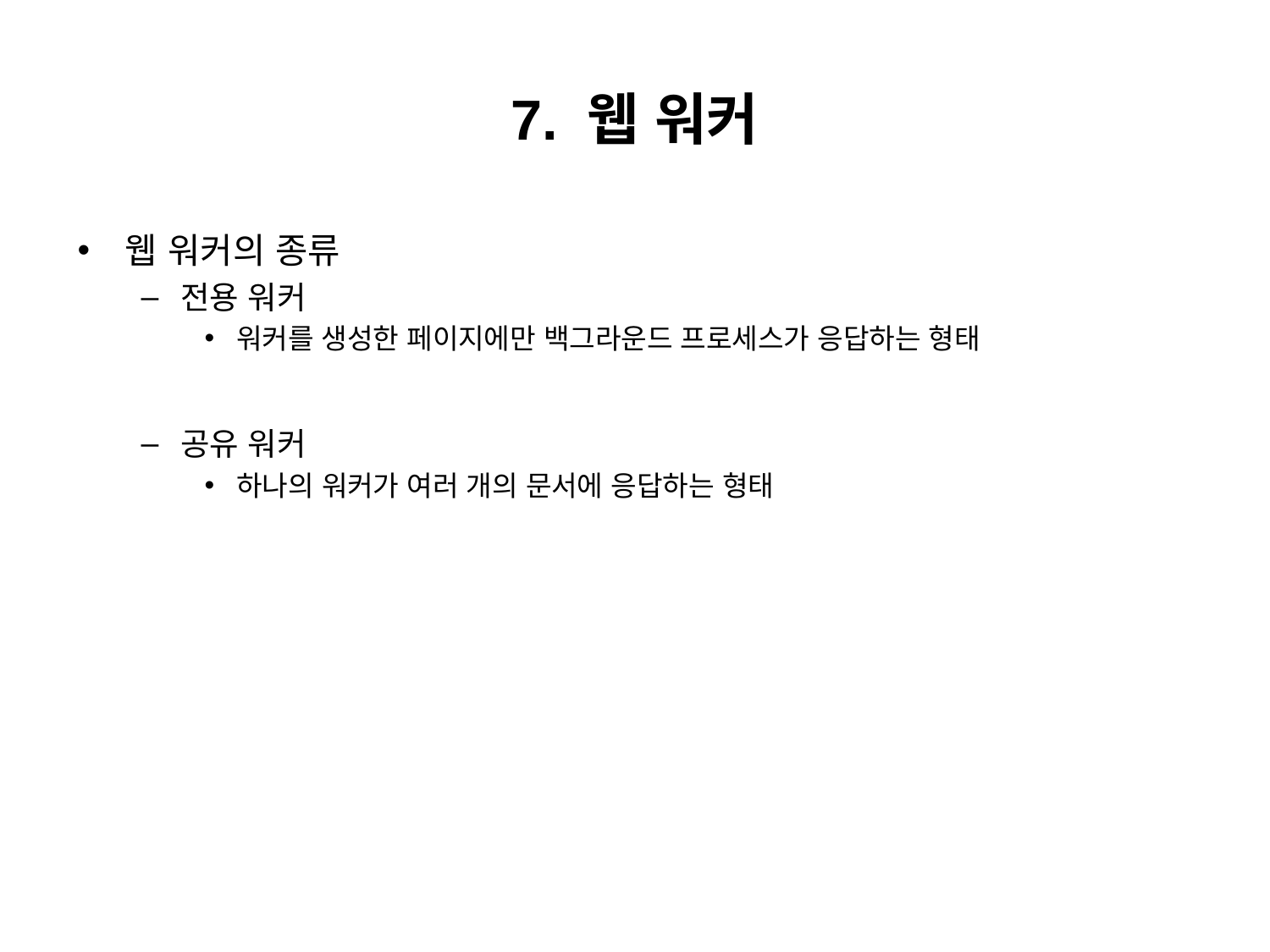

# 7. 웹 워커
웹 워커의 종류
전용 워커
워커를 생성한 페이지에만 백그라운드 프로세스가 응답하는 형태

공유 워커
하나의 워커가 여러 개의 문서에 응답하는 형태